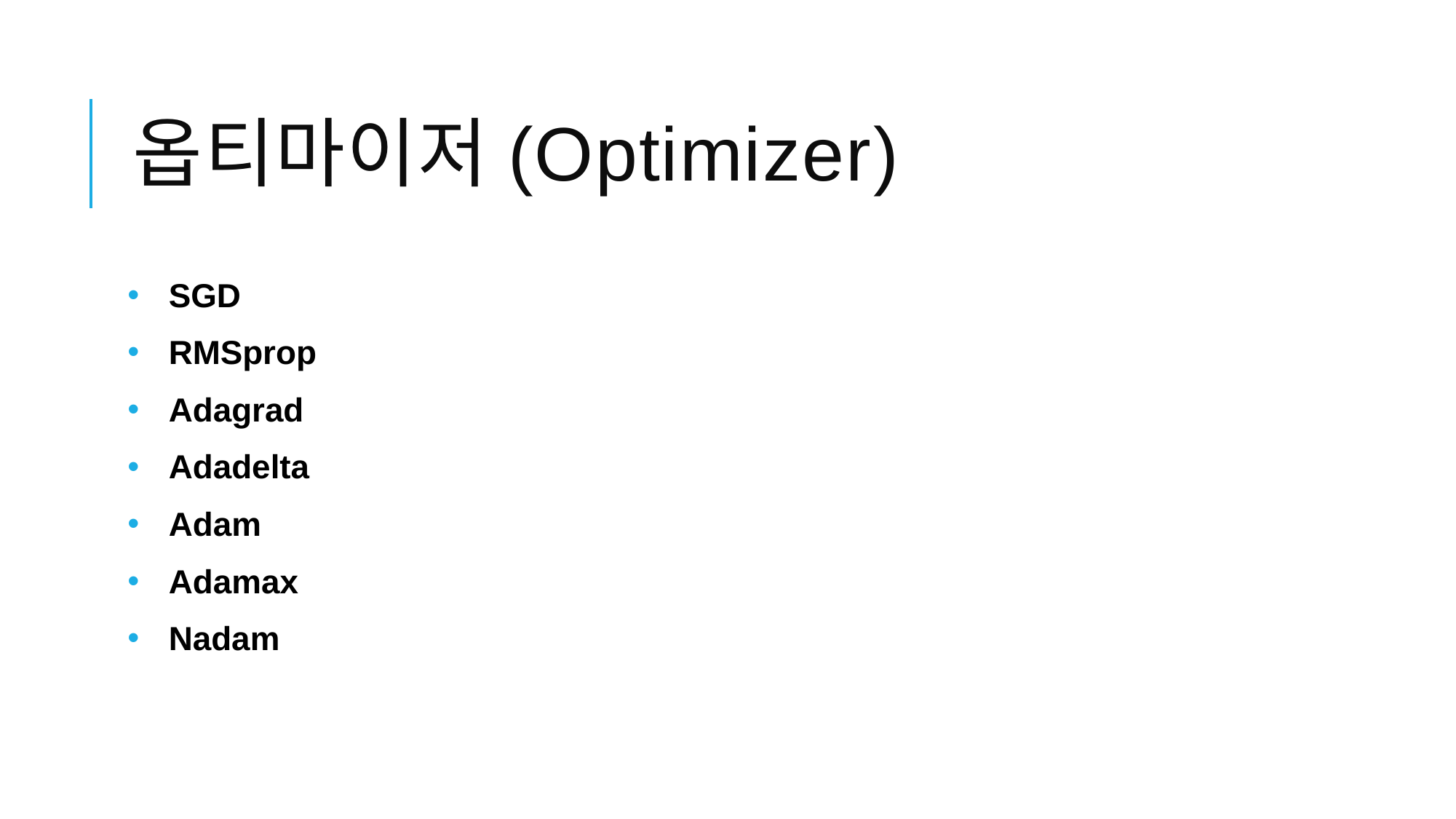

# 옵티마이저(Optimizer)
SGD
RMSprop
Adagrad
Adadelta
Adam
Adamax
Nadam